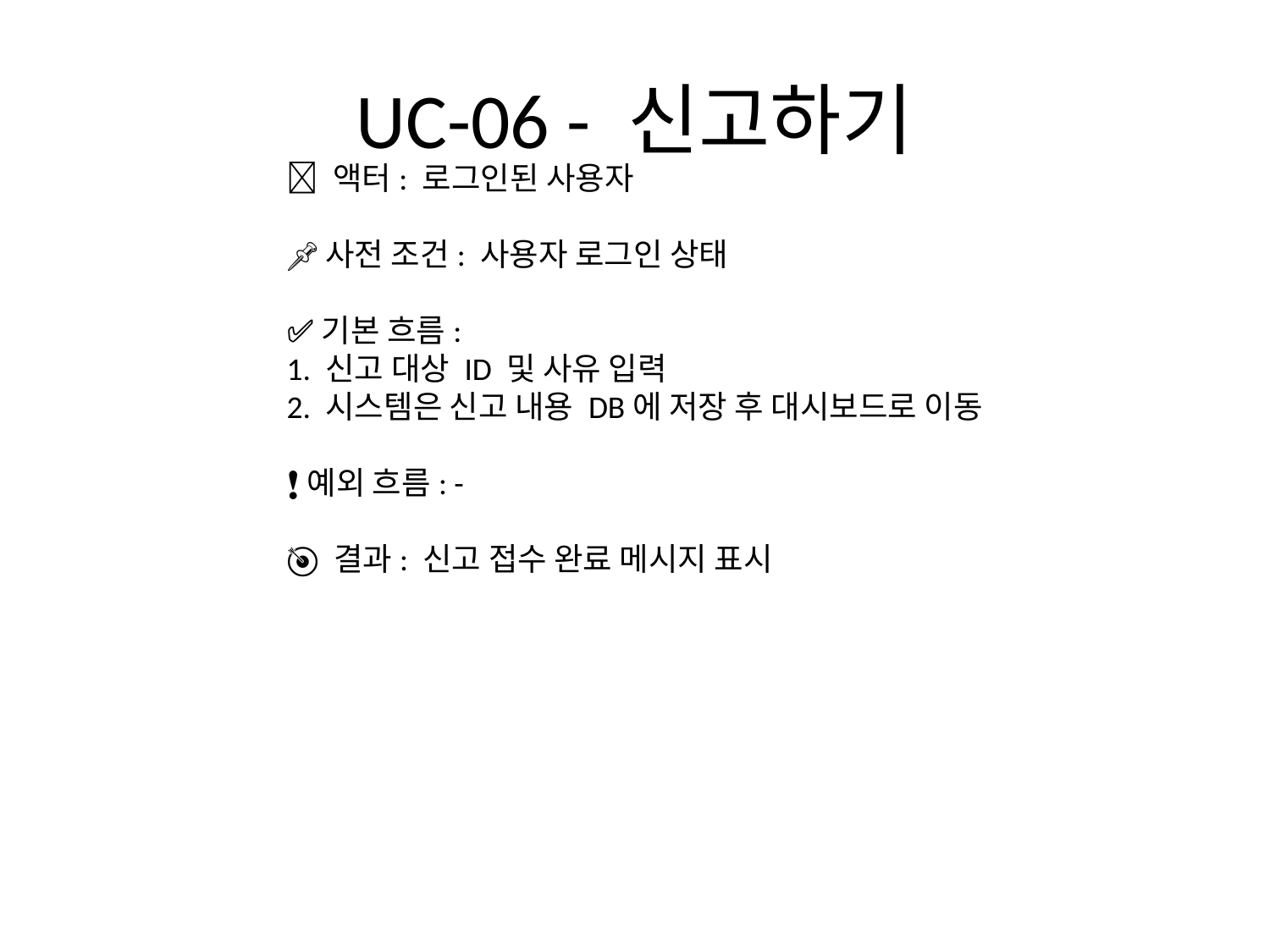

# UC-06 - 신고하기
🧍 액터: 로그인된 사용자
📌 사전 조건: 사용자 로그인 상태
✅ 기본 흐름:
1. 신고 대상 ID 및 사유 입력
2. 시스템은 신고 내용 DB에 저장 후 대시보드로 이동
❗ 예외 흐름: -
🎯 결과: 신고 접수 완료 메시지 표시